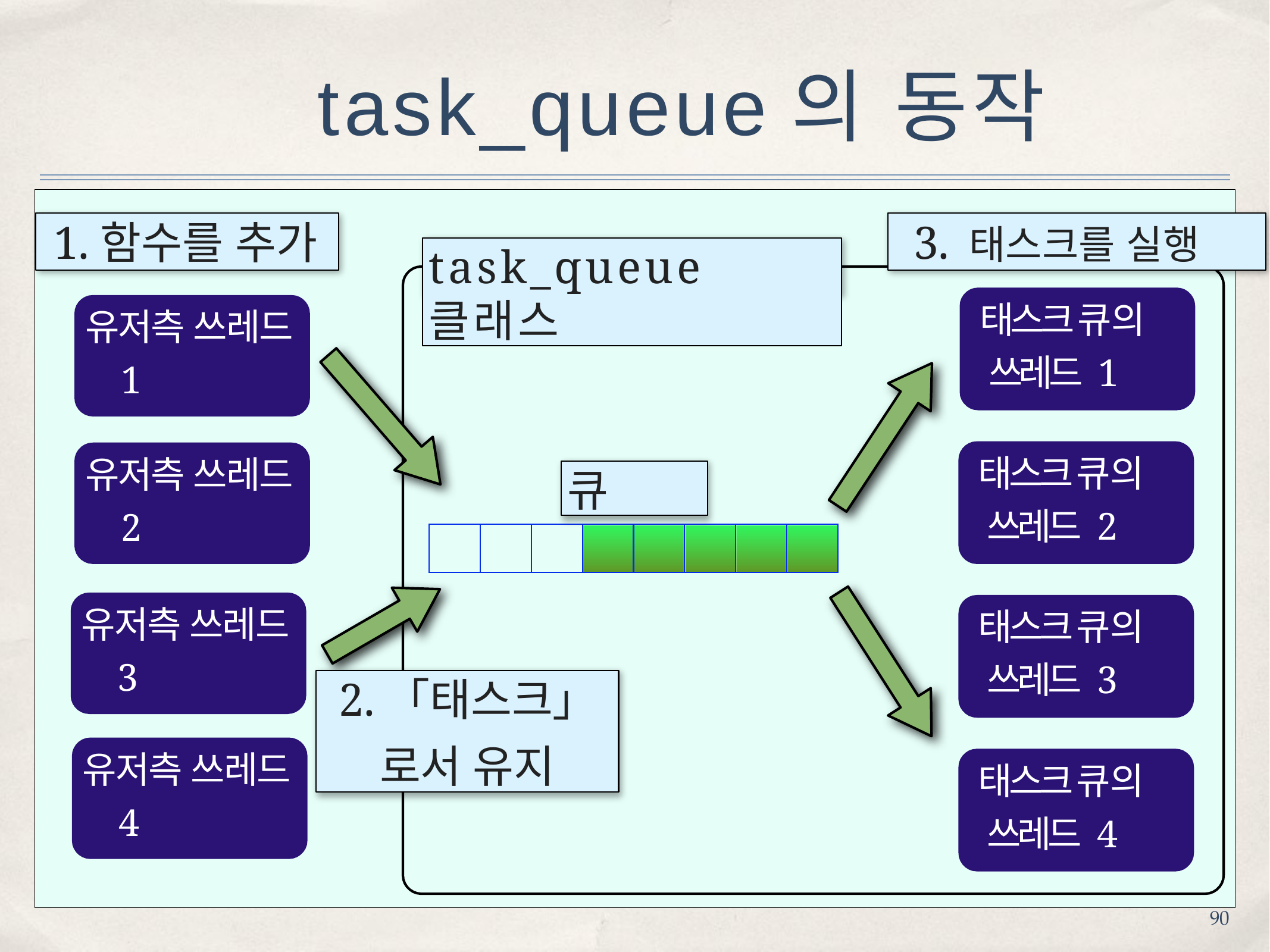

# task_queue의 동작

1.함수를 추가
3. 태스크를 실행

task_queue클래스

태스크 큐의 쓰레드 1

유저측 쓰레드 1

태스크 큐의 쓰레드 2

유저측 쓰레드 2

큐

유저측 쓰레드 3

태스크 큐의 쓰레드 3

2.「태스크」
로서 유지

유저측 쓰레드 4

태스크 큐의 쓰레드 4
90